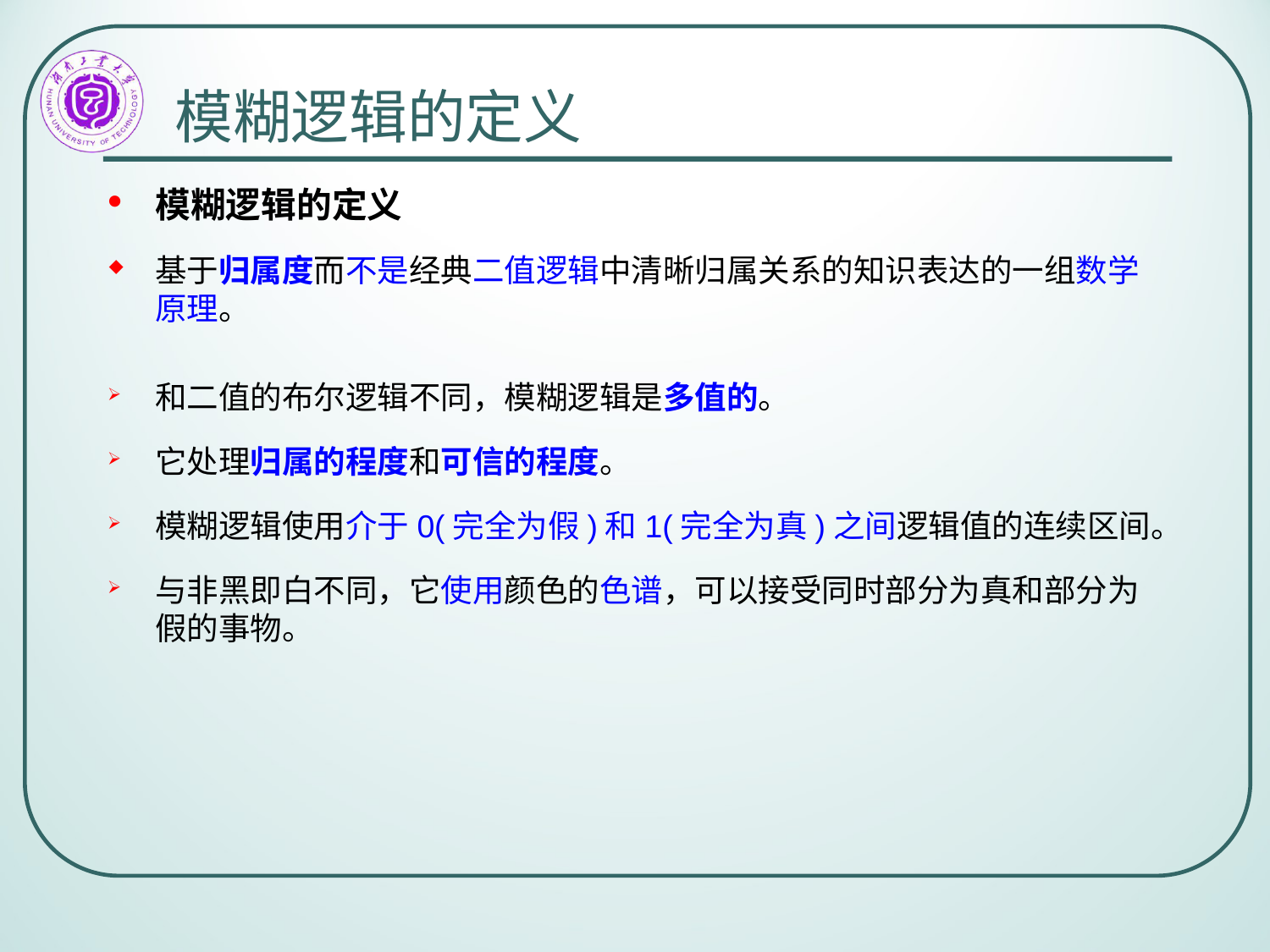

# 模糊逻辑的定义
模糊逻辑的定义

基于归属度而不是经典二值逻辑中清晰归属关系的知识表达的一组数学原理。

和二值的布尔逻辑不同，模糊逻辑是多值的。

它处理归属的程度和可信的程度。

模糊逻辑使用介于0(完全为假)和1(完全为真)之间逻辑值的连续区间。

与非黑即白不同，它使用颜色的色谱，可以接受同时部分为真和部分为假的事物。